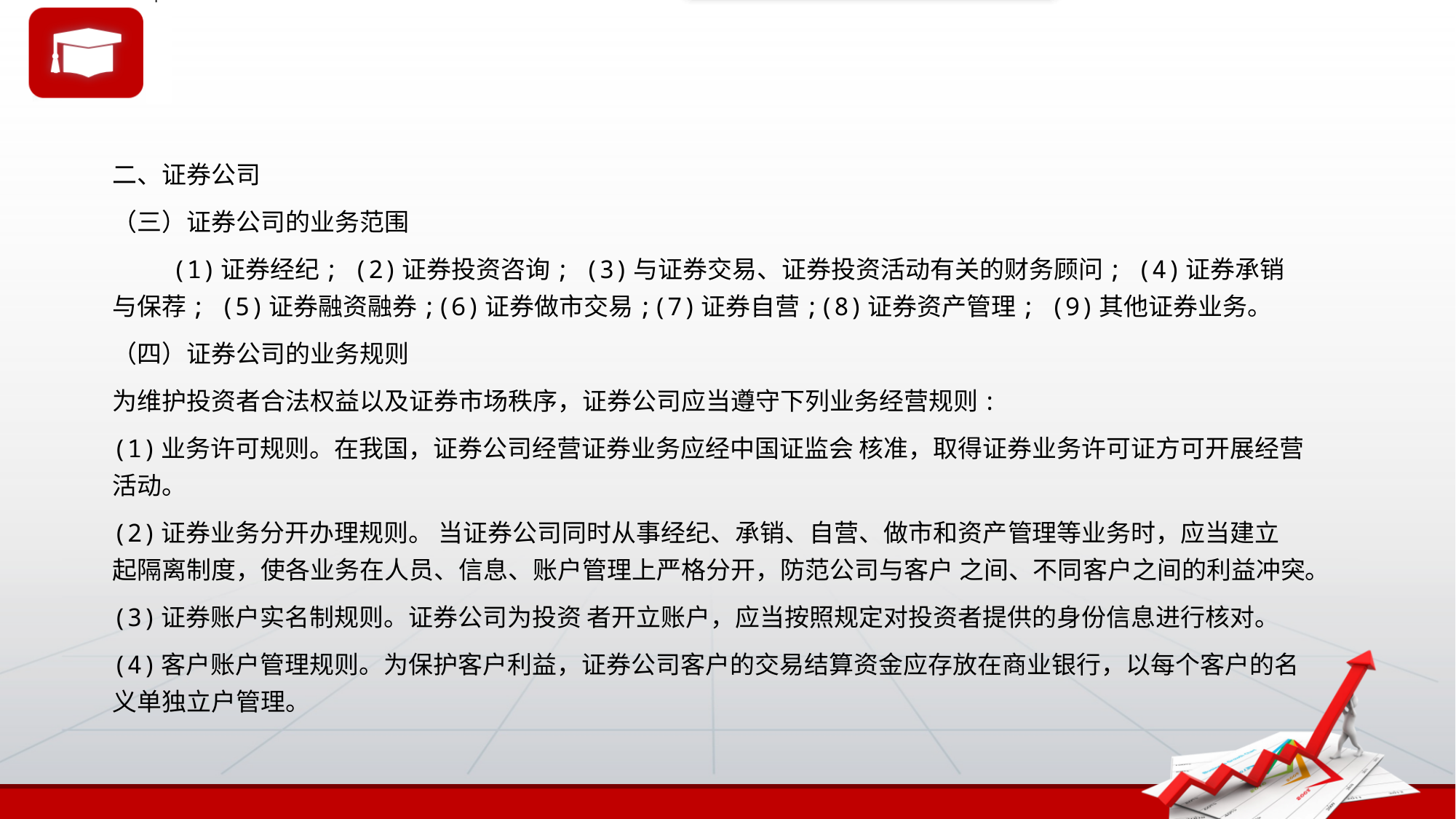

二、证券公司
（三）证券公司的业务范围
    (1)证券经纪; (2)证券投资咨询; (3)与证券交易、证券投资活动有关的财务顾问; (4)证券承销与保荐; (5)证券融资融券;(6)证券做市交易;(7)证券自营;(8)证券资产管理; (9)其他证券业务。
（四）证券公司的业务规则
为维护投资者合法权益以及证券市场秩序，证券公司应当遵守下列业务经营规则:
(1)业务许可规则。在我国，证券公司经营证券业务应经中国证监会 核准，取得证券业务许可证方可开展经营活动。
(2)证券业务分开办理规则。 当证券公司同时从事经纪、承销、自营、做市和资产管理等业务时，应当建立 起隔离制度，使各业务在人员、信息、账户管理上严格分开，防范公司与客户 之间、不同客户之间的利益冲突。
(3)证券账户实名制规则。证券公司为投资 者开立账户，应当按照规定对投资者提供的身份信息进行核对。
(4)客户账户管理规则。为保护客户利益，证券公司客户的交易结算资金应存放在商业银行，以每个客户的名义单独立户管理。